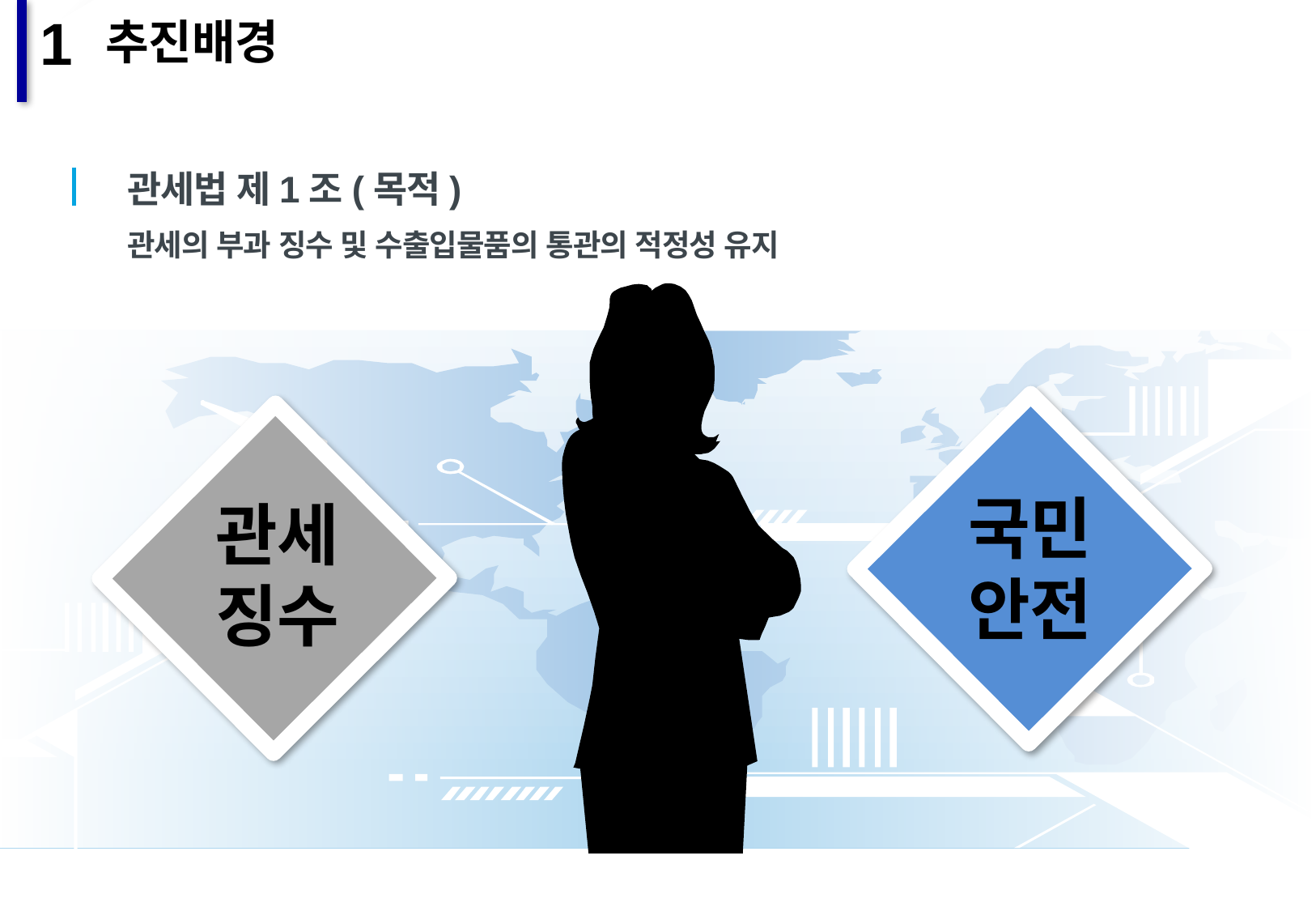

1

추진배경
관세법 제1조(목적)
관세의 부과 징수 및 수출입물품의 통관의 적정성 유지

국민
안전

관세
징수